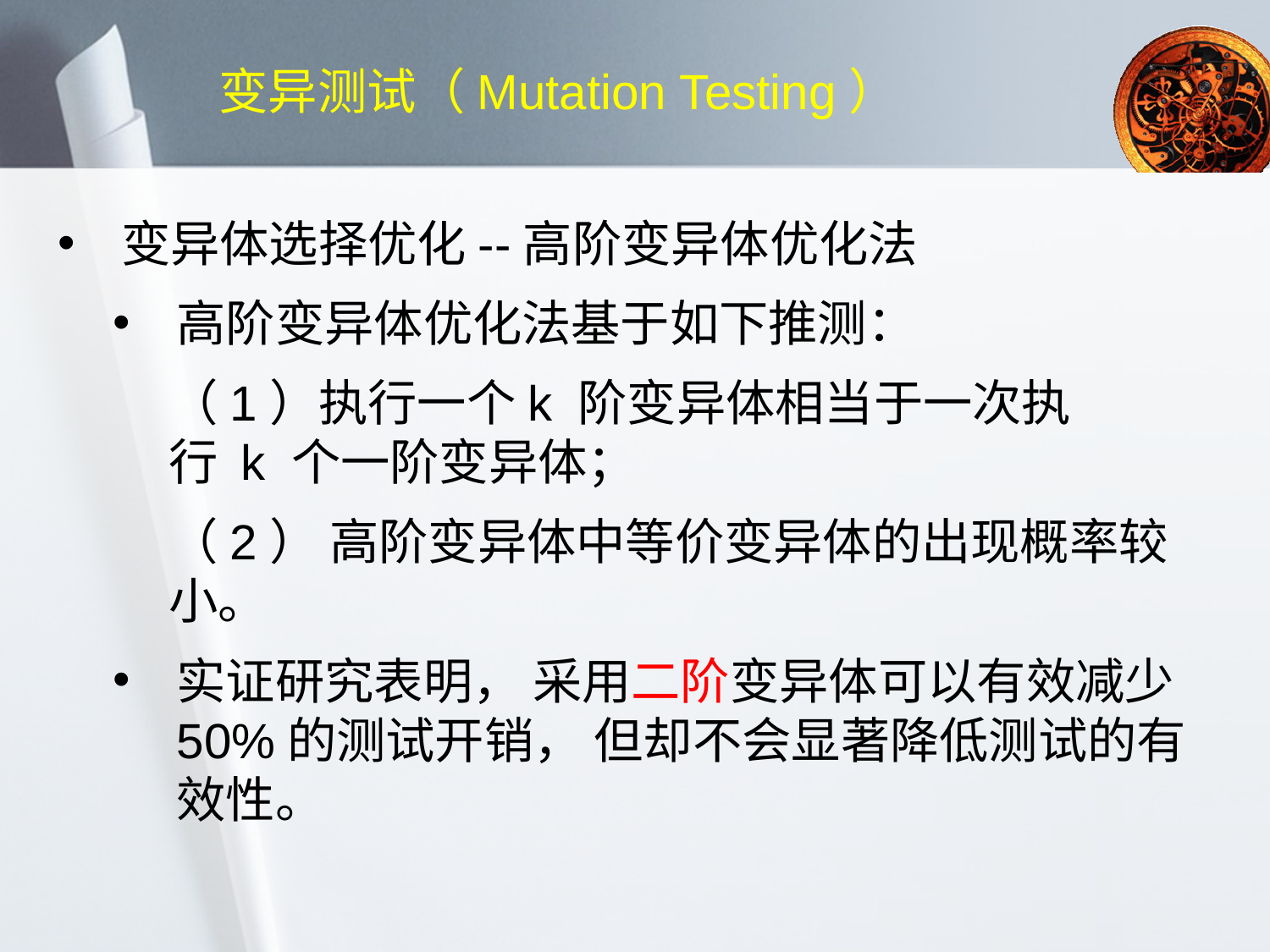

# 变异测试（Mutation Testing）
变异体选择优化--高阶变异体优化法
高阶变异体优化法基于如下推测：
（1）执行一个k 阶变异体相当于一次执行 k 个一阶变异体；
（2） 高阶变异体中等价变异体的出现概率较小。
实证研究表明， 采用二阶变异体可以有效减少50%的测试开销， 但却不会显著降低测试的有效性。